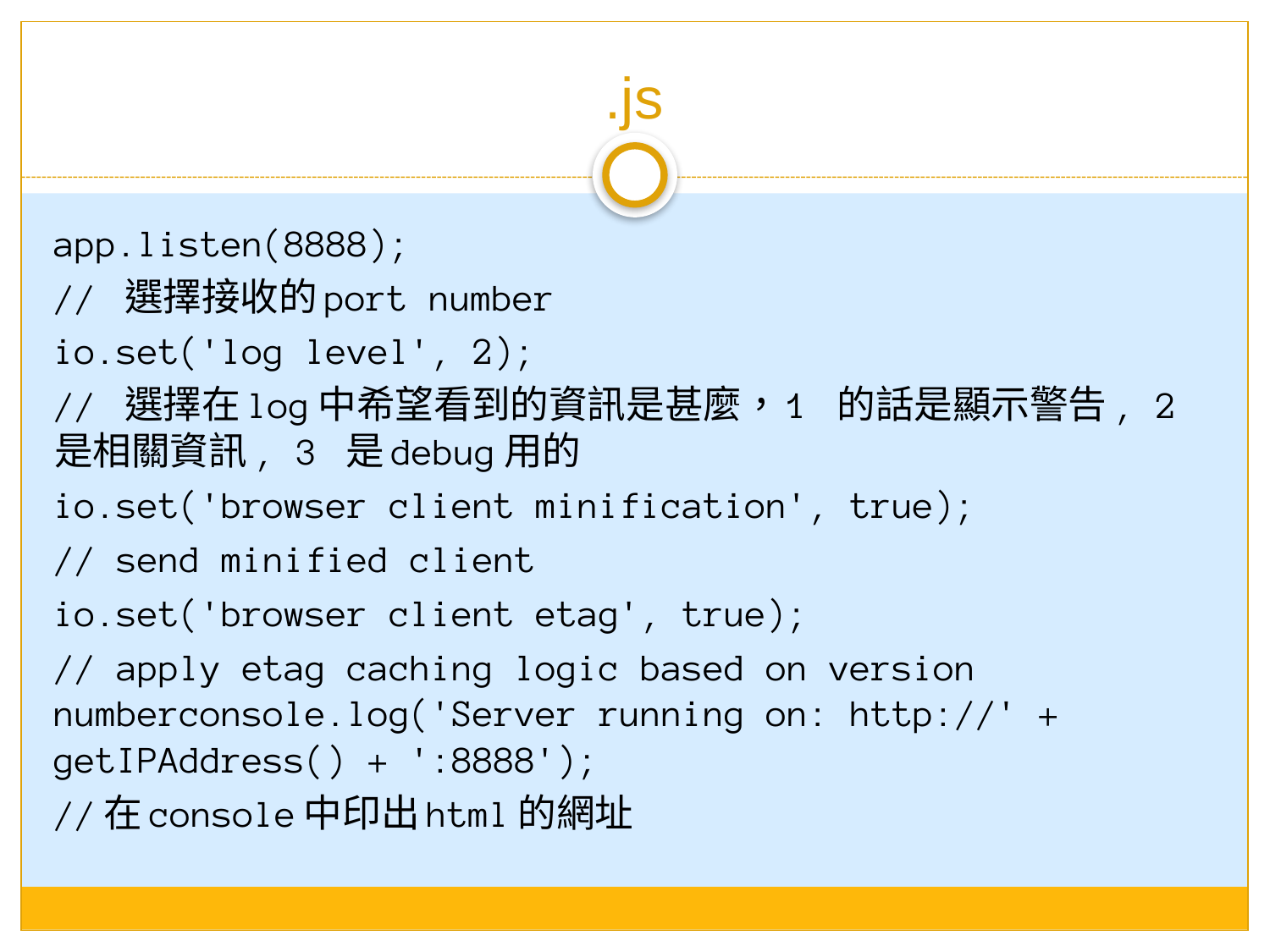

# .js
app.listen(8888);
// 選擇接收的port number
io.set('log level', 2);
// 選擇在log中希望看到的資訊是甚麼，1 的話是顯示警告, 2 是相關資訊, 3 是debug用的
io.set('browser client minification', true);
// send minified client
io.set('browser client etag', true);
// apply etag caching logic based on version numberconsole.log('Server running on: http://' + getIPAddress() + ':8888');
//在console中印出html的網址